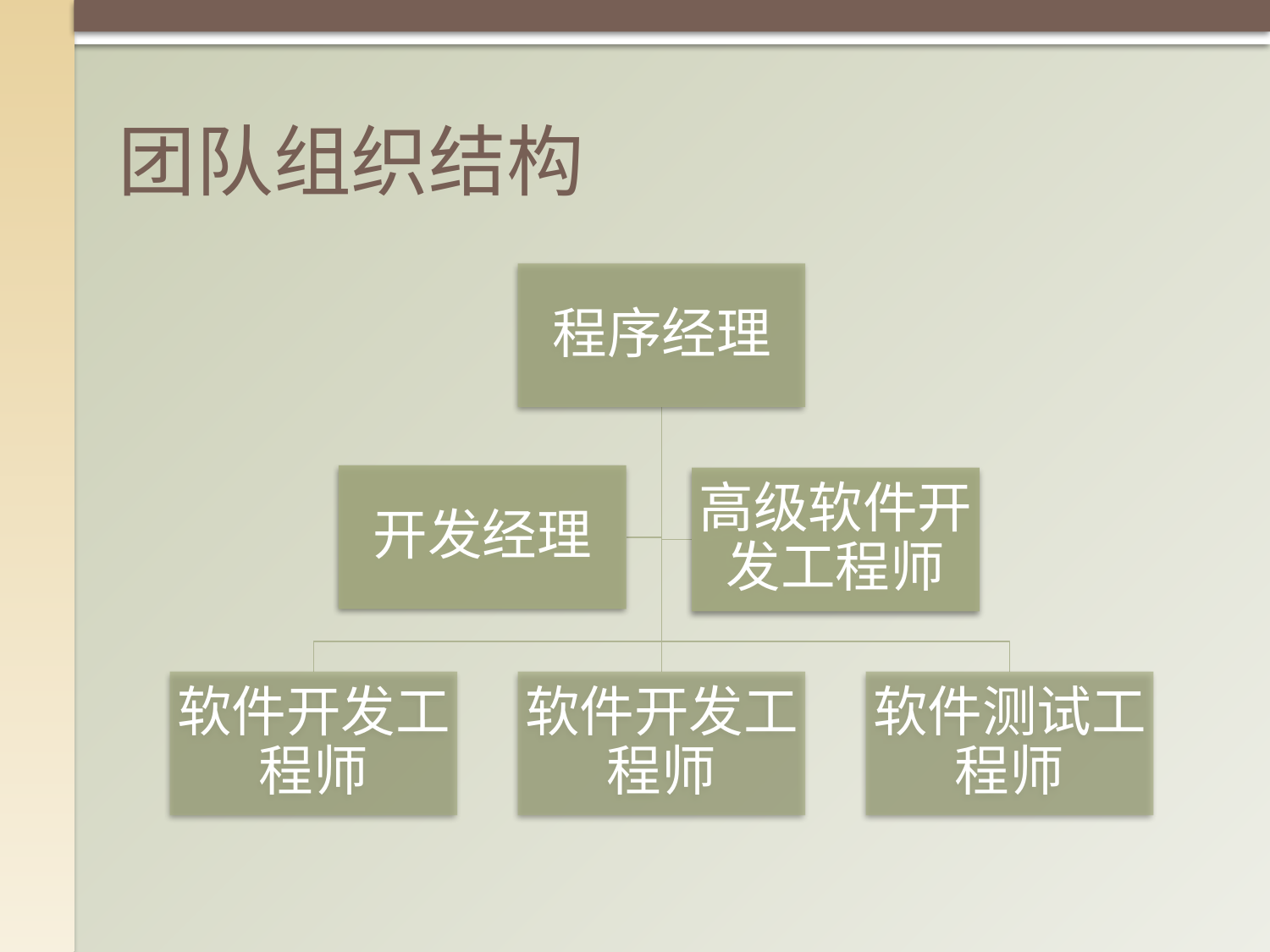

# 团队组织结构
程序经理
软件开发工程师
软件开发工程师
软件测试工程师
开发经理
高级软件开发工程师